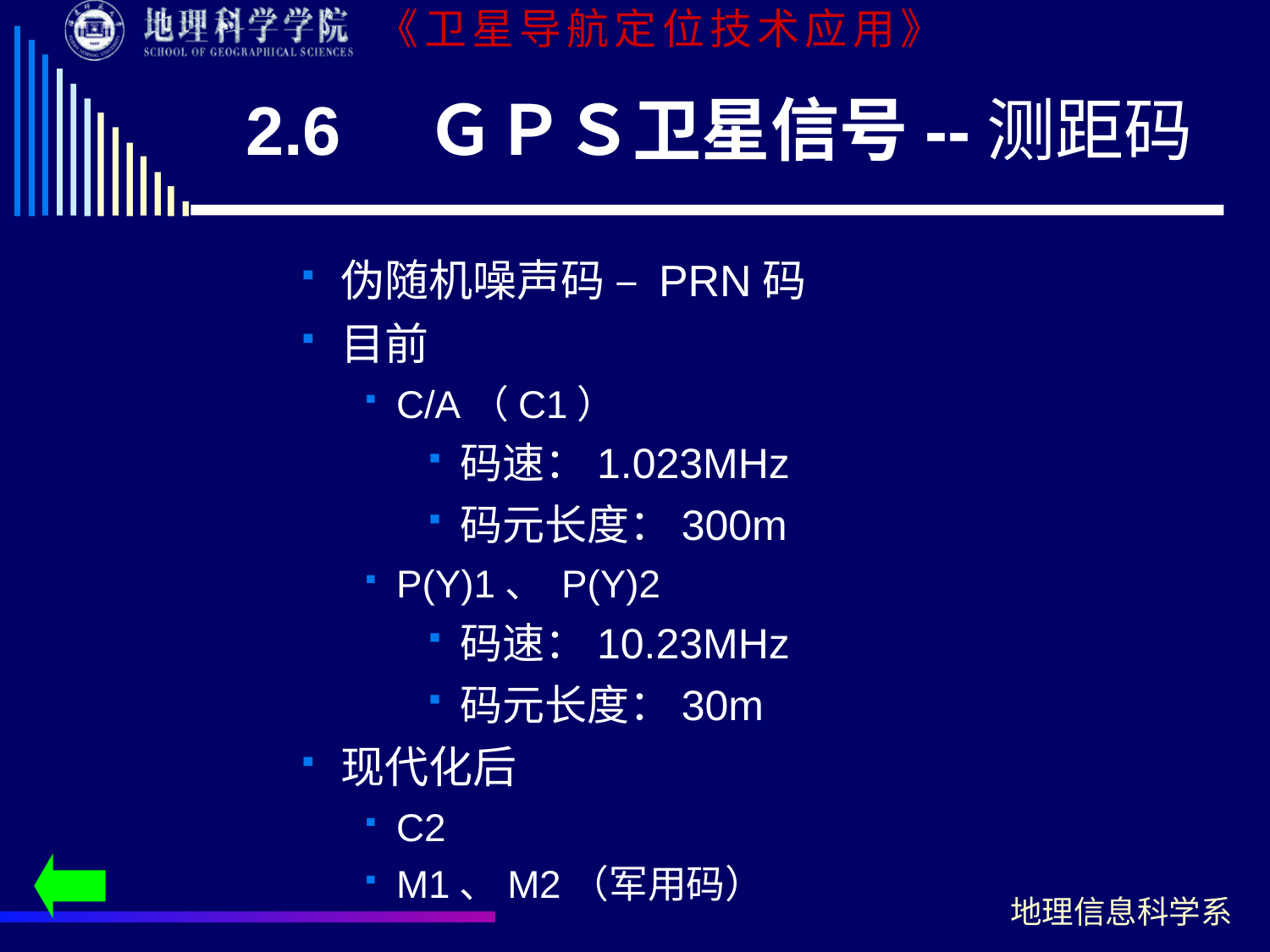

# 2.6　ＧＰＳ卫星信号--测距码
伪随机噪声码 – PRN码
目前
C/A（C1）
码速：1.023MHz
码元长度：300m
P(Y)1、 P(Y)2
码速：10.23MHz
码元长度：30m
现代化后
C2
M1、M2（军用码）